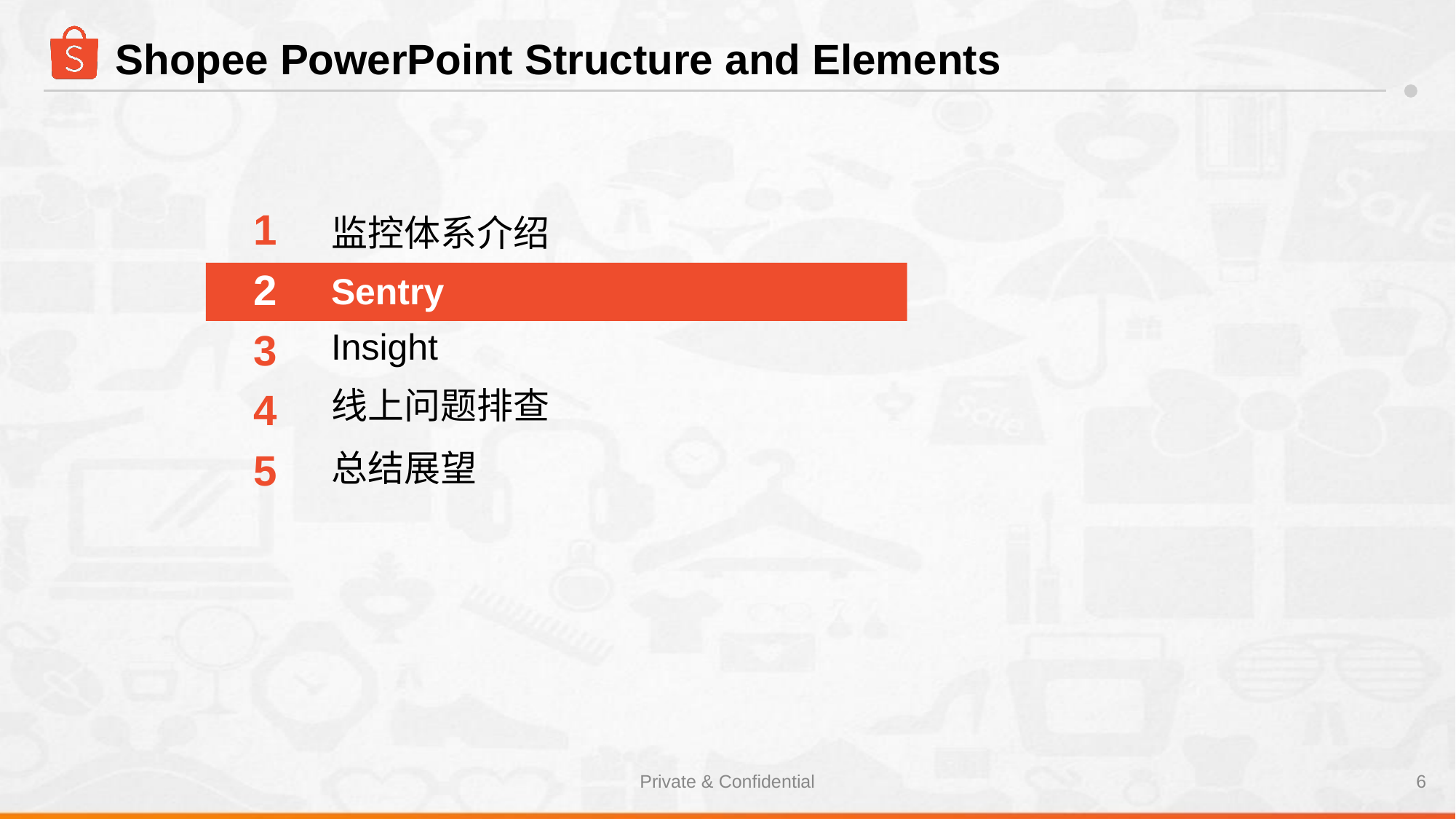

# Shopee PowerPoint Structure and Elements
1
监控体系介绍
2
Sentry

3
Insight
线上问题排查
4
5
总结展望
Private & Confidential
6